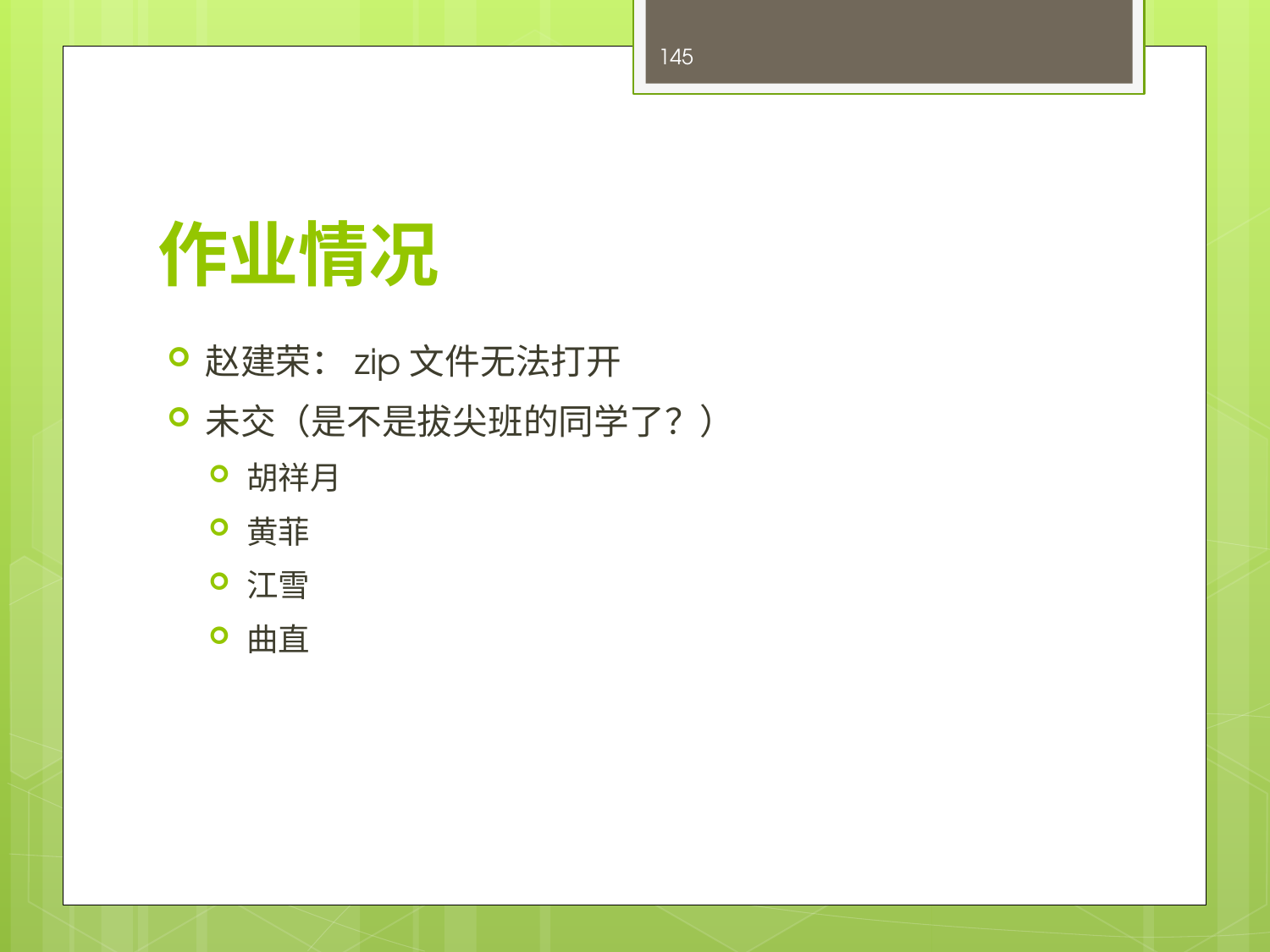

145
# 作业情况
赵建荣：zip文件无法打开
未交（是不是拔尖班的同学了？）
胡祥月
黄菲
江雪
曲直